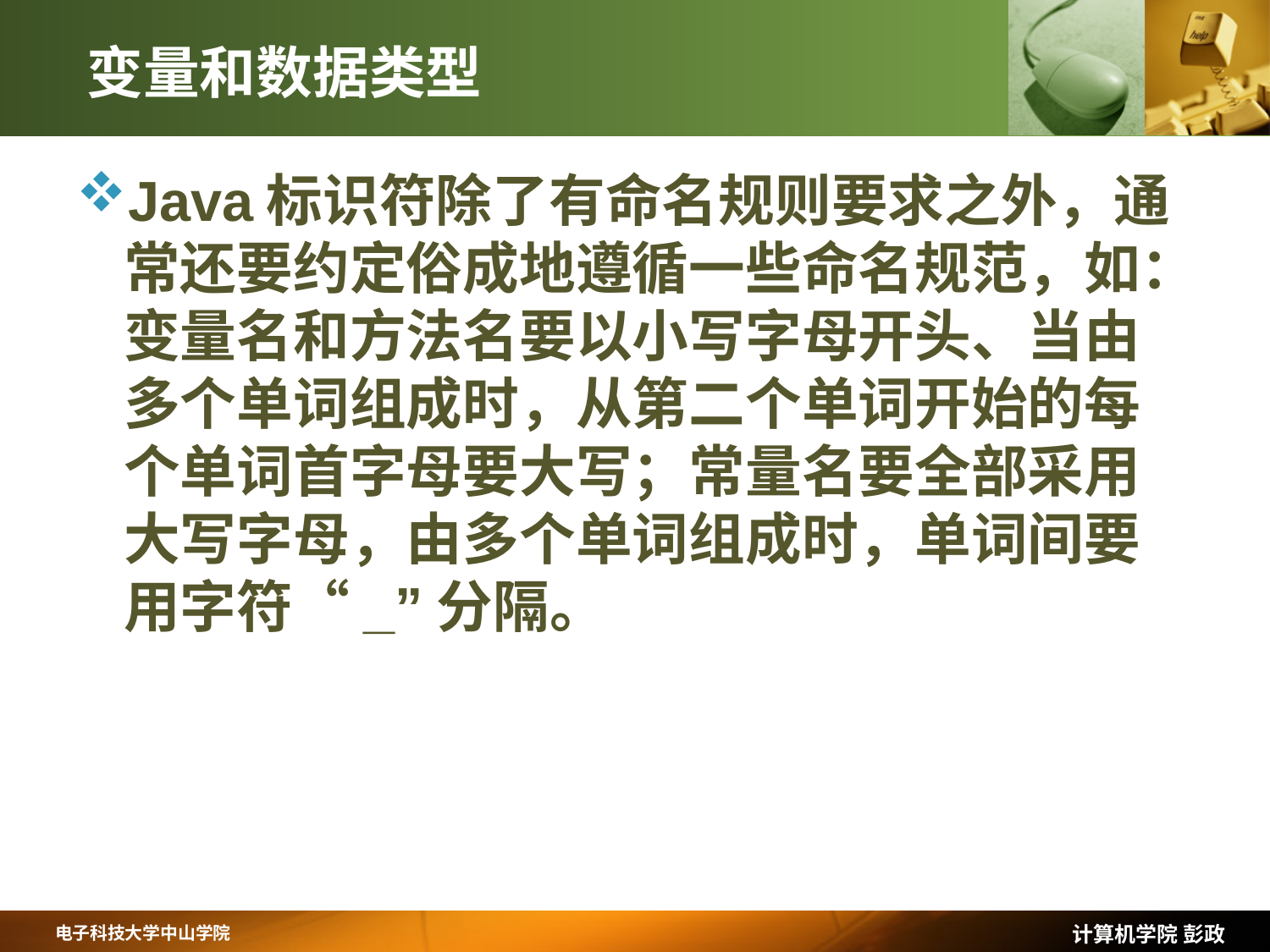

# 变量和数据类型
Java标识符除了有命名规则要求之外，通常还要约定俗成地遵循一些命名规范，如：变量名和方法名要以小写字母开头、当由多个单词组成时，从第二个单词开始的每个单词首字母要大写；常量名要全部采用大写字母，由多个单词组成时，单词间要用字符“_”分隔。
计算机学院 彭政
电子科技大学中山学院